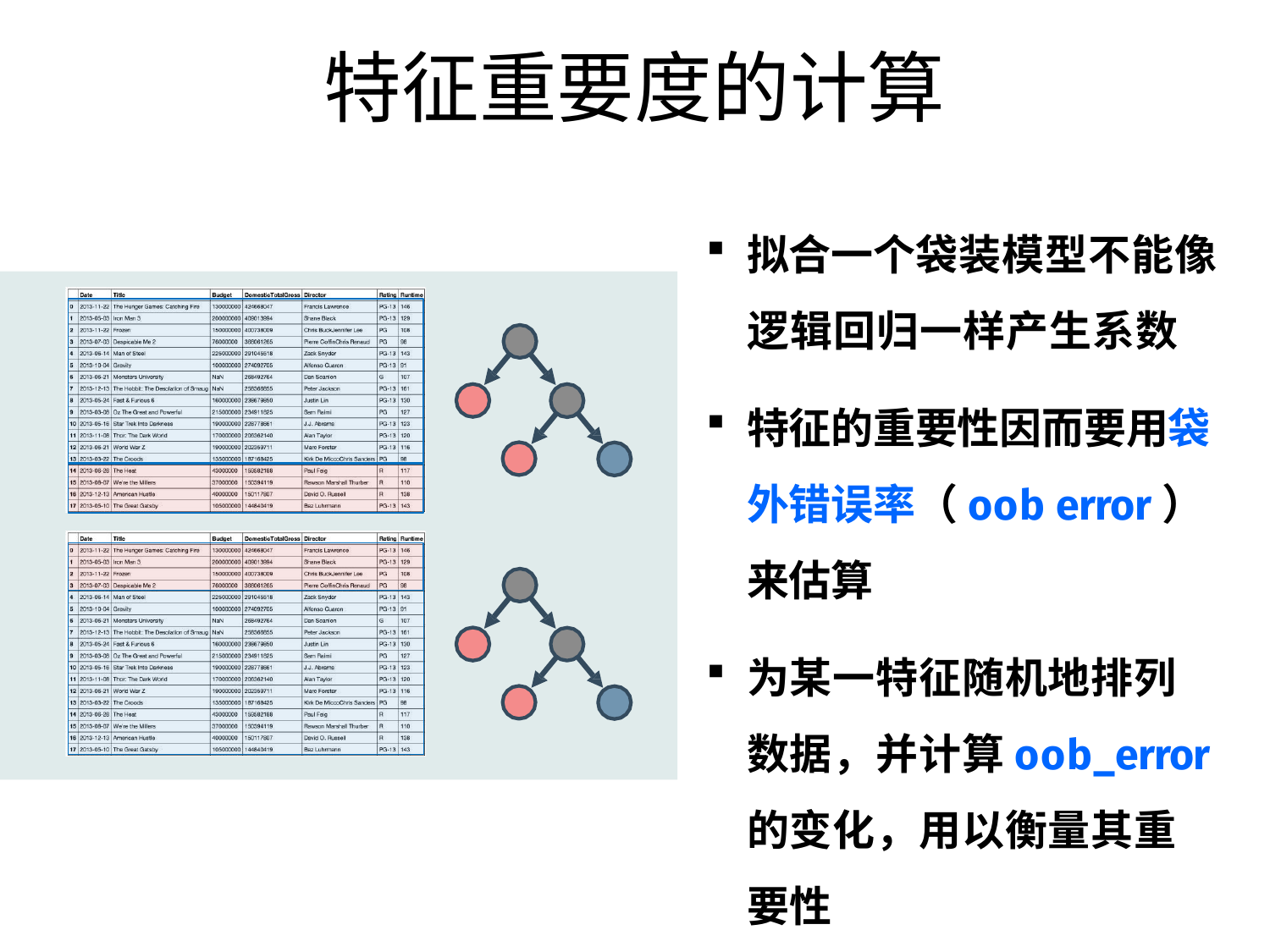

# 特征重要度的计算
拟合一个袋装模型不能像逻辑回归一样产生系数
特征的重要性因而要用袋外错误率（oob error）来估算
为某一特征随机地排列数据，并计算oob_error的变化，用以衡量其重要性